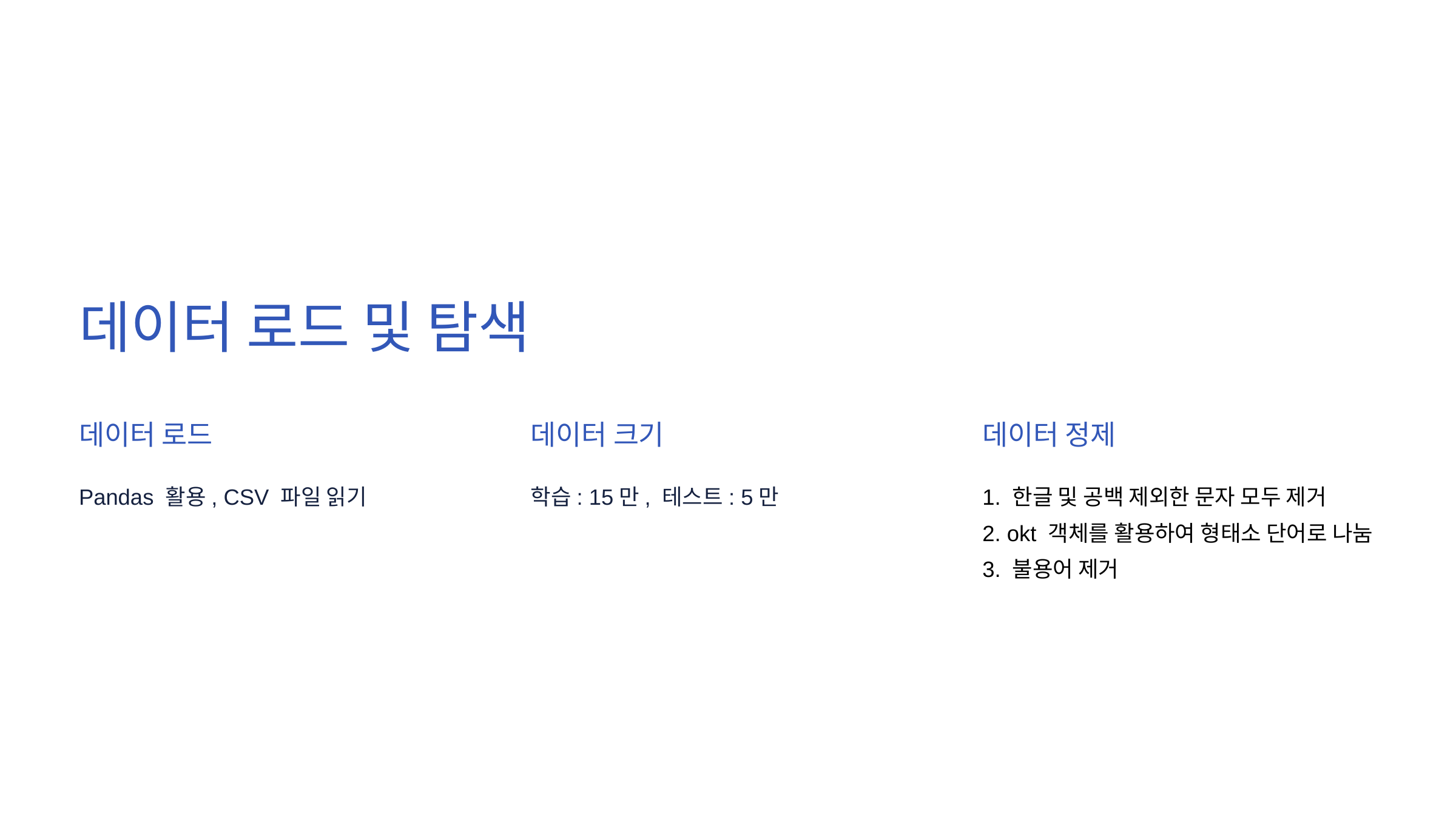

데이터 로드 및 탐색
데이터 로드
데이터 크기
데이터 정제
Pandas 활용, CSV 파일 읽기
학습: 15만, 테스트: 5만
1. 한글 및 공백 제외한 문자 모두 제거
2. okt 객체를 활용하여 형태소 단어로 나눔
3. 불용어 제거